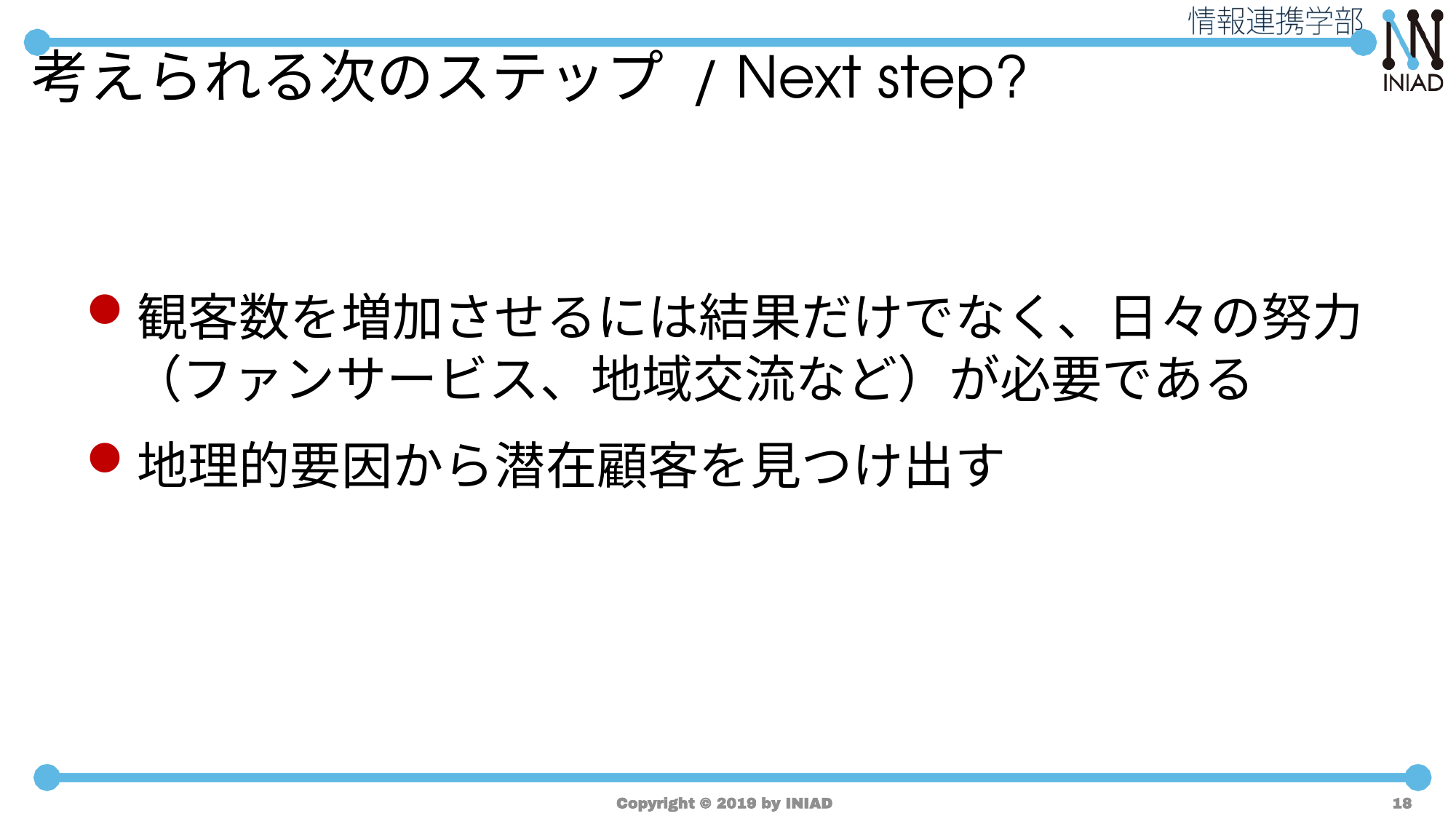

# 考えられる次のステップ / Next step?
観客数を増加させるには結果だけでなく、日々の努力（ファンサービス、地域交流など）が必要である
地理的要因から潜在顧客を見つけ出す
Copyright © 2019 by INIAD
18